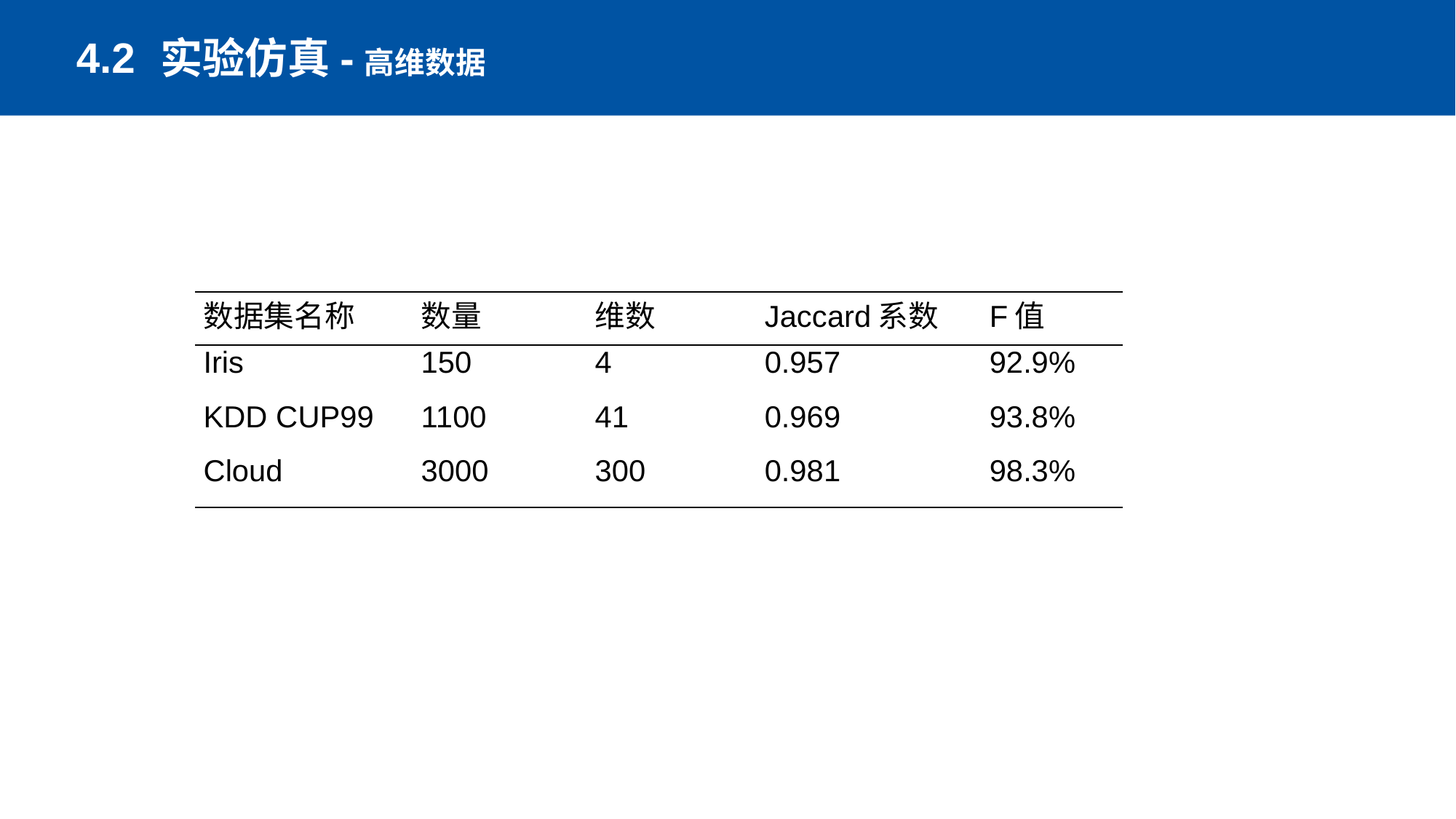

4.2
实验仿真-高维数据
| 数据集名称 | 数量 | 维数 | Jaccard系数 | F值 |
| --- | --- | --- | --- | --- |
| Iris | 150 | 4 | 0.957 | 92.9% |
| KDD CUP99 | 1100 | 41 | 0.969 | 93.8% |
| Cloud | 3000 | 300 | 0.981 | 98.3% |